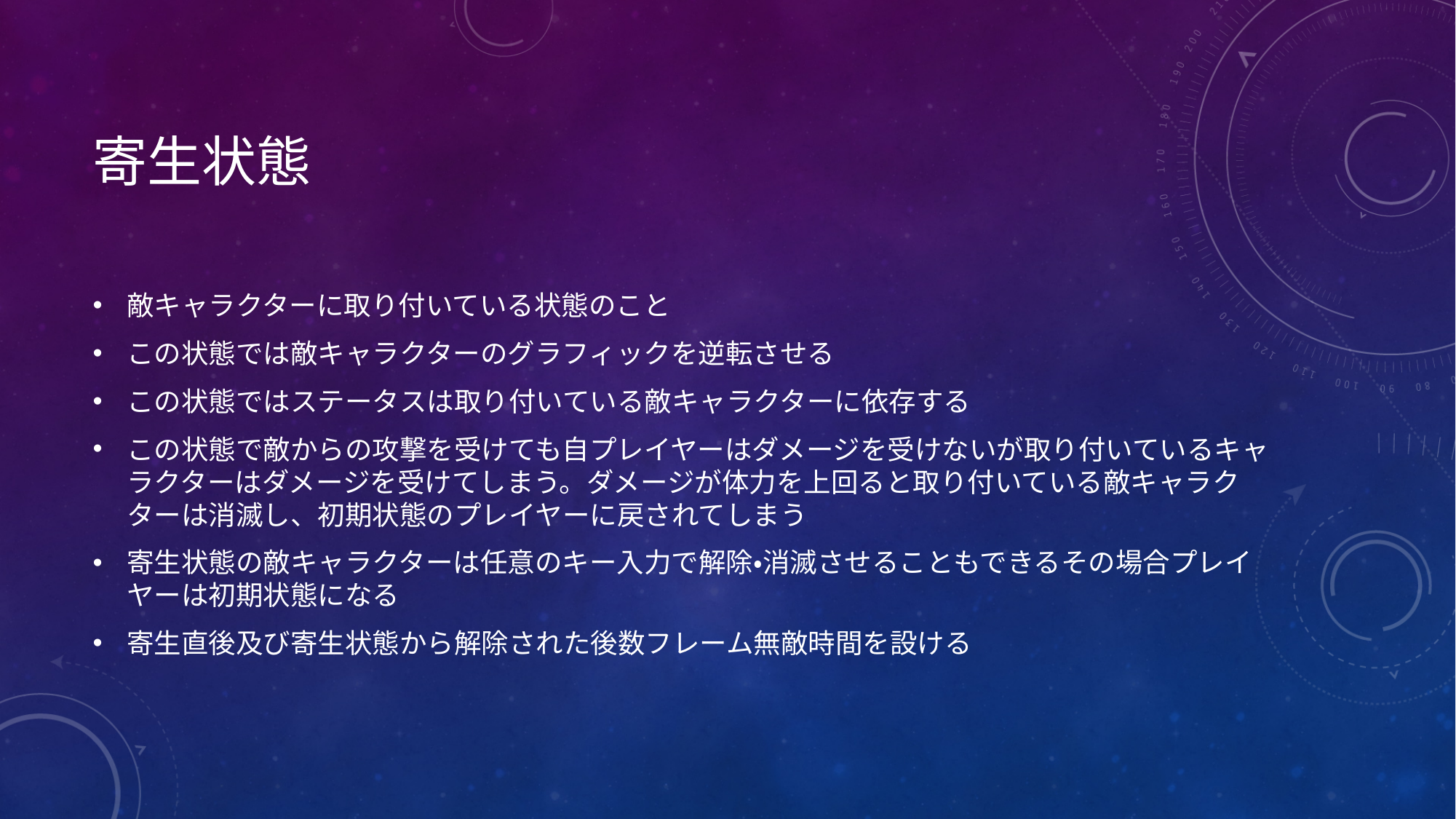

# 寄生状態
敵キャラクターに取り付いている状態のこと
この状態では敵キャラクターのグラフィックを逆転させる
この状態ではステータスは取り付いている敵キャラクターに依存する
この状態で敵からの攻撃を受けても自プレイヤーはダメージを受けないが取り付いているキャラクターはダメージを受けてしまう。ダメージが体力を上回ると取り付いている敵キャラクターは消滅し、初期状態のプレイヤーに戻されてしまう
寄生状態の敵キャラクターは任意のキー入力で解除・消滅させることもできるその場合プレイヤーは初期状態になる
寄生直後及び寄生状態から解除された後数フレーム無敵時間を設ける